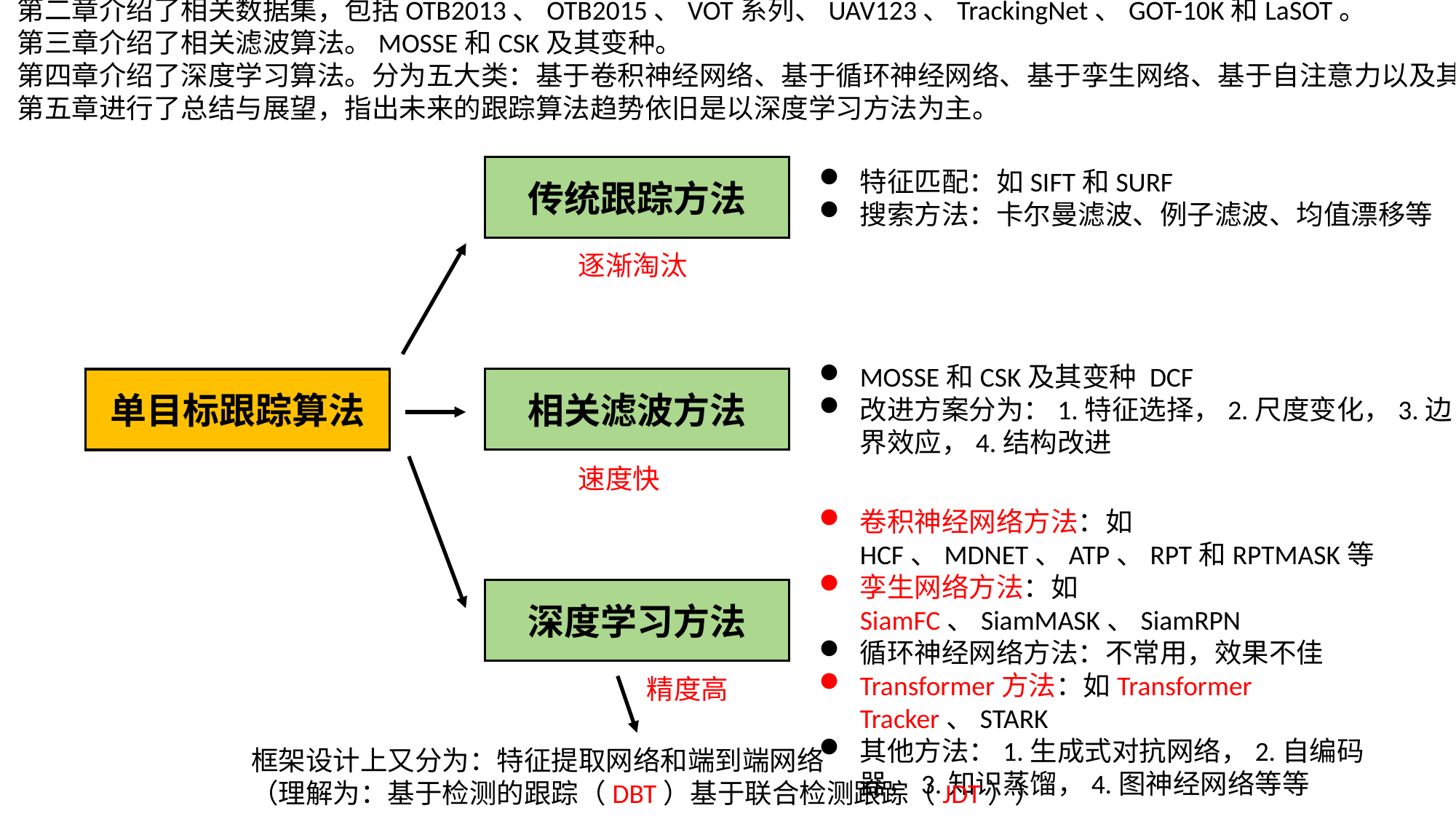

总览：
        第一章引言中作者给出了对单目标跟踪算法的整体分类，分为传统跟踪方法、相关滤波方法和深度学习方法。并指出传统跟踪方法逐渐被淘汰，相比之下，相关滤波方法具有速度快的优点，深度学习方法具有精度高的优点。
        第二章介绍了相关数据集，包括OTB2013、OTB2015、VOT系列、UAV123、TrackingNet、GOT-10K和LaSOT。
        第三章介绍了相关滤波算法。MOSSE和CSK及其变种。
        第四章介绍了深度学习算法。分为五大类：基于卷积神经网络、基于循环神经网络、基于孪生网络、基于自注意力以及其他深度学习方法。
        第五章进行了总结与展望，指出未来的跟踪算法趋势依旧是以深度学习方法为主。
传统跟踪方法
特征匹配：如SIFT和SURF
搜索方法：卡尔曼滤波、例子滤波、均值漂移等
逐渐淘汰
MOSSE和CSK及其变种 DCF
改进方案分为：1.特征选择，2.尺度变化，3.边界效应，4.结构改进
相关滤波方法
单目标跟踪算法
速度快
卷积神经网络方法：如HCF、MDNET、ATP、RPT和RPTMASK等
孪生网络方法：如SiamFC、SiamMASK、SiamRPN
循环神经网络方法：不常用，效果不佳
Transformer方法：如Transformer Tracker、STARK
其他方法：1.生成式对抗网络，2.自编码器，3.知识蒸馏，4.图神经网络等等
深度学习方法
精度高
框架设计上又分为：特征提取网络和端到端网络
（理解为：基于检测的跟踪（DBT）基于联合检测跟踪（JDT））
本文的启发和指导：建议从以MOSSE和CSK为基础的滤波算法开始学习目标跟踪算法；深度学习方法中卷积神经网络、孪生网络和Transformer方法为主要学习方向；